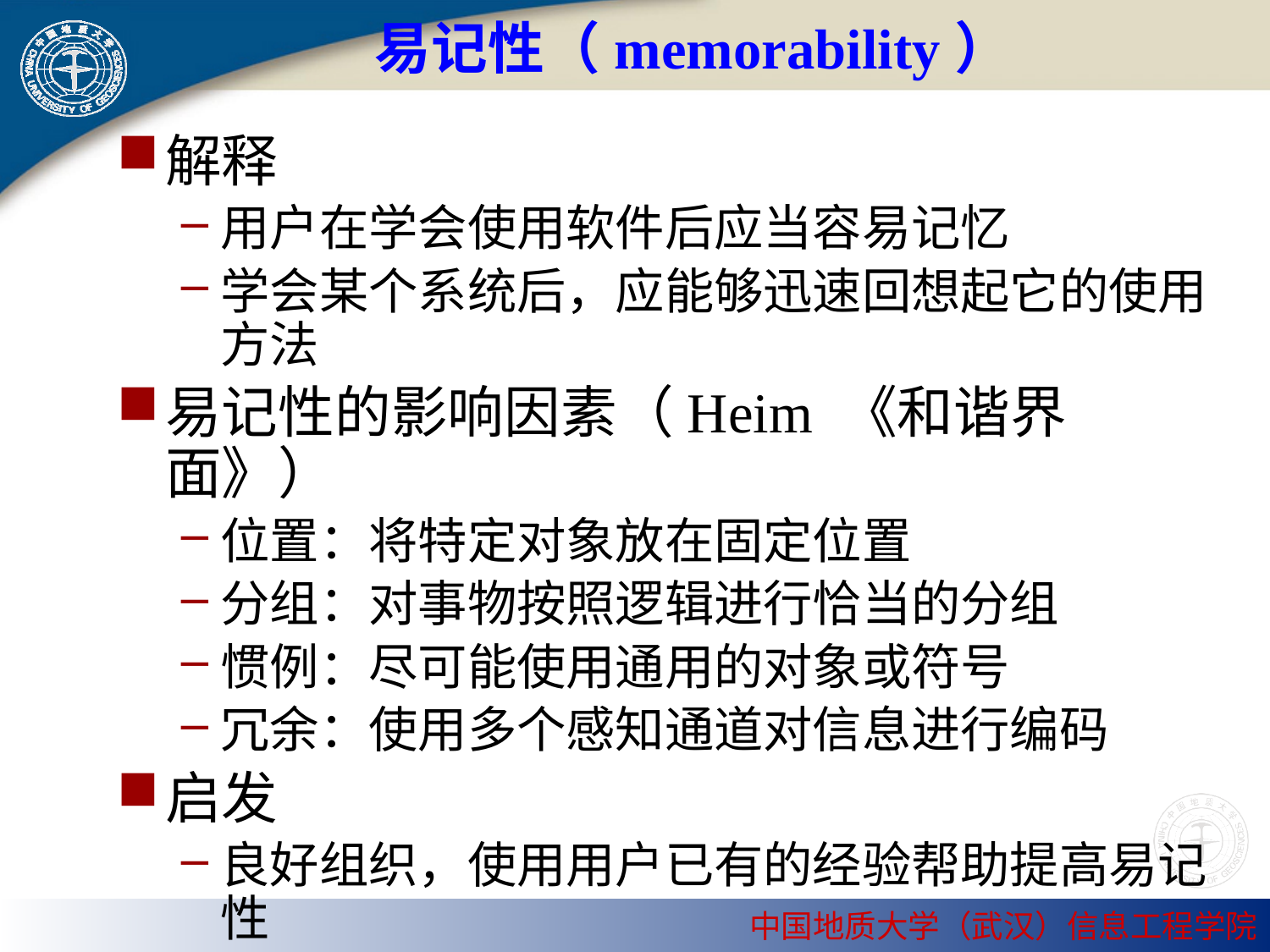

# 易记性（memorability）
解释
用户在学会使用软件后应当容易记忆
学会某个系统后，应能够迅速回想起它的使用方法
易记性的影响因素（Heim 《和谐界面》）
位置：将特定对象放在固定位置
分组：对事物按照逻辑进行恰当的分组
惯例：尽可能使用通用的对象或符号
冗余：使用多个感知通道对信息进行编码
启发
良好组织，使用用户已有的经验帮助提高易记性